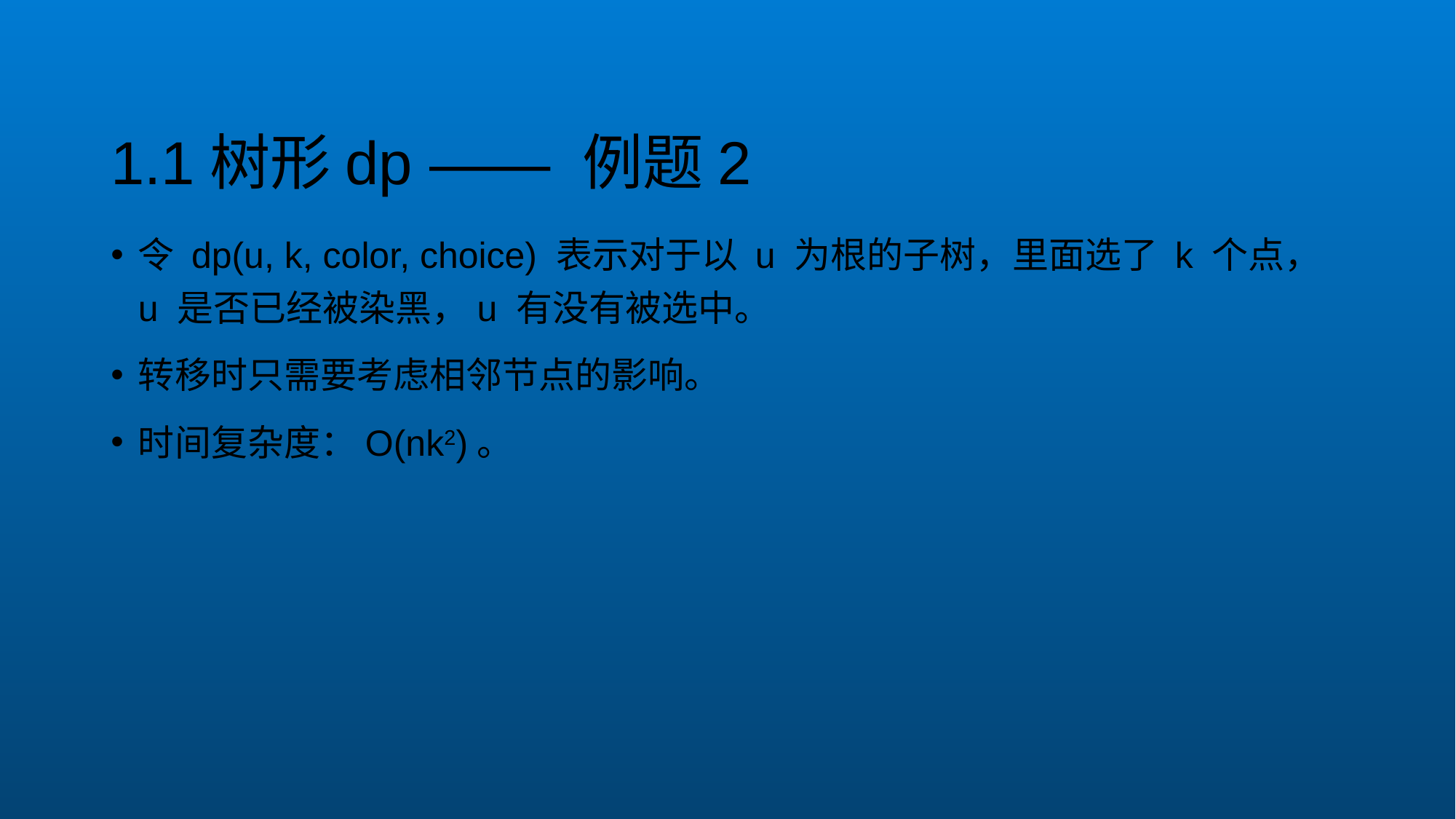

# 1.1树形dp —— 例题2
令 dp(u, k, color, choice) 表示对于以 u 为根的子树，里面选了 k 个点，u 是否已经被染黑，u 有没有被选中。
转移时只需要考虑相邻节点的影响。
时间复杂度：O(nk2)。